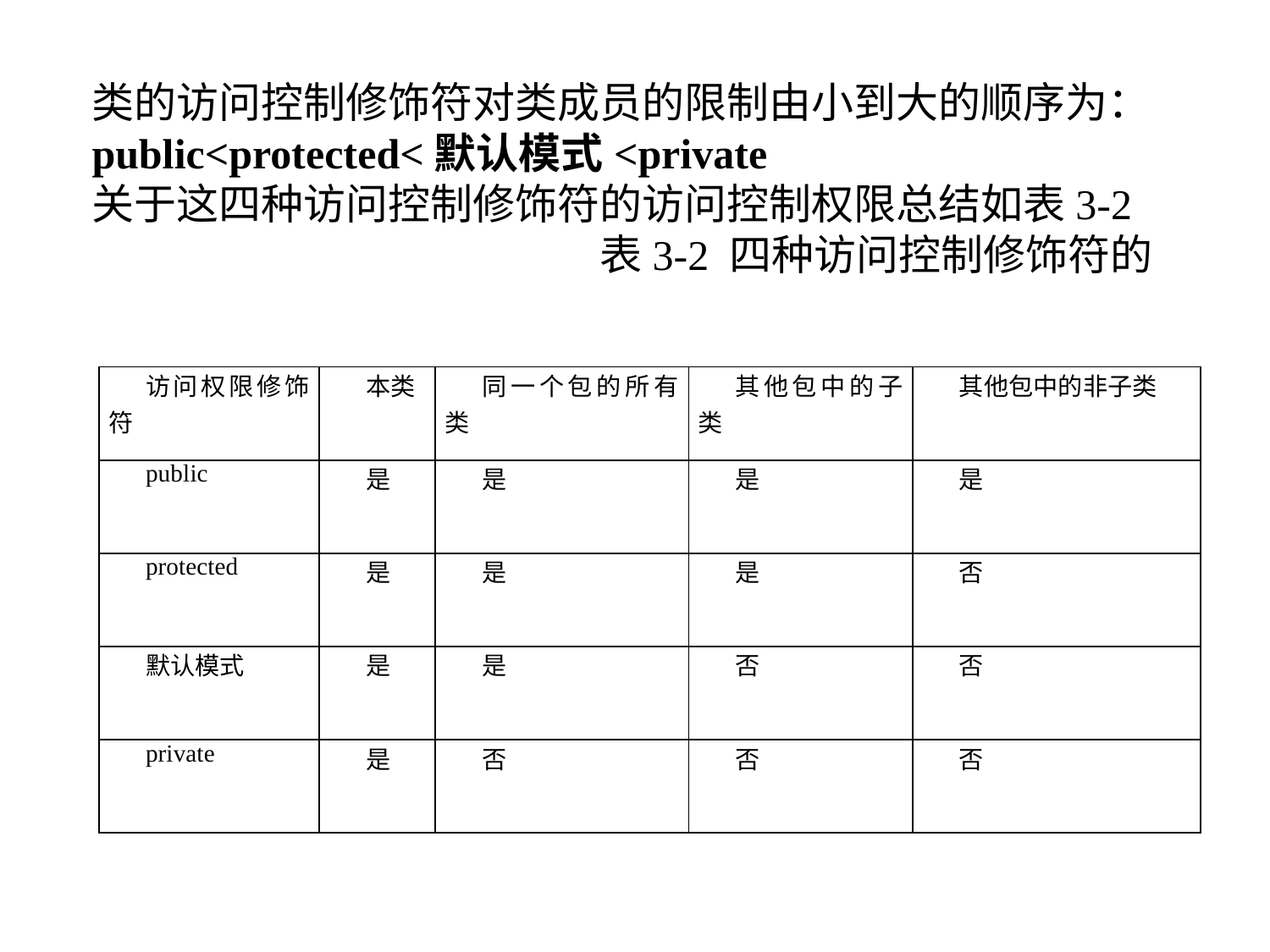

类的访问控制修饰符对类成员的限制由小到大的顺序为：
public<protected<默认模式<private
关于这四种访问控制修饰符的访问控制权限总结如表3-2
				表3-2 四种访问控制修饰符的

| 访问权限修饰符 | 本类 | 同一个包的所有类 | 其他包中的子类 | 其他包中的非子类 |
| --- | --- | --- | --- | --- |
| public | 是 | 是 | 是 | 是 |
| protected | 是 | 是 | 是 | 否 |
| 默认模式 | 是 | 是 | 否 | 否 |
| private | 是 | 否 | 否 | 否 |